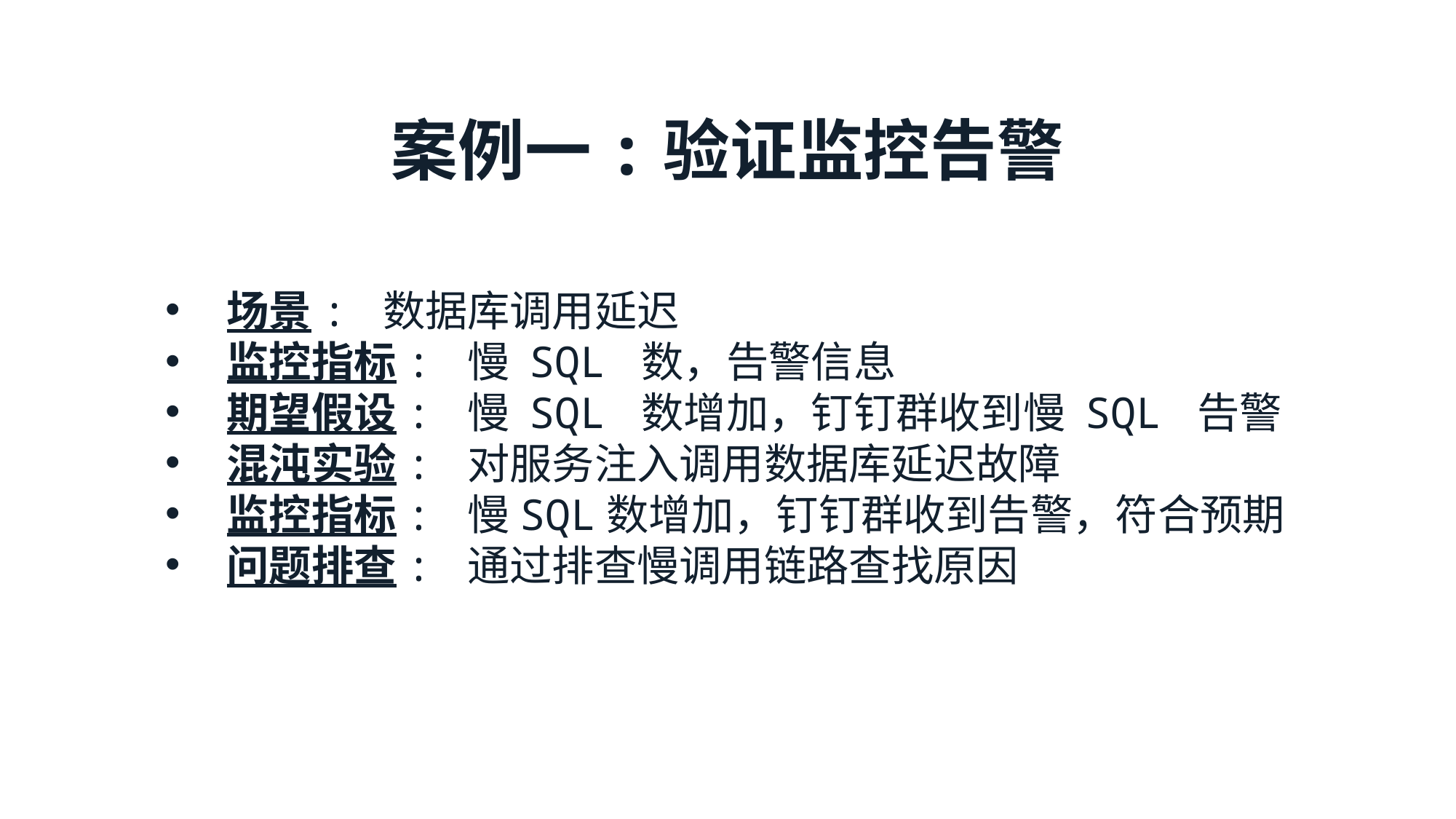

案例一:验证监控告警
场景: 数据库调用延迟
监控指标: 慢 SQL 数，告警信息
期望假设: 慢 SQL 数增加，钉钉群收到慢 SQL 告警
混沌实验: 对服务注⼊调⽤数据库延迟故障
监控指标: 慢SQL数增加，钉钉群收到告警，符合预期
问题排查: 通过排查慢调用链路查找原因